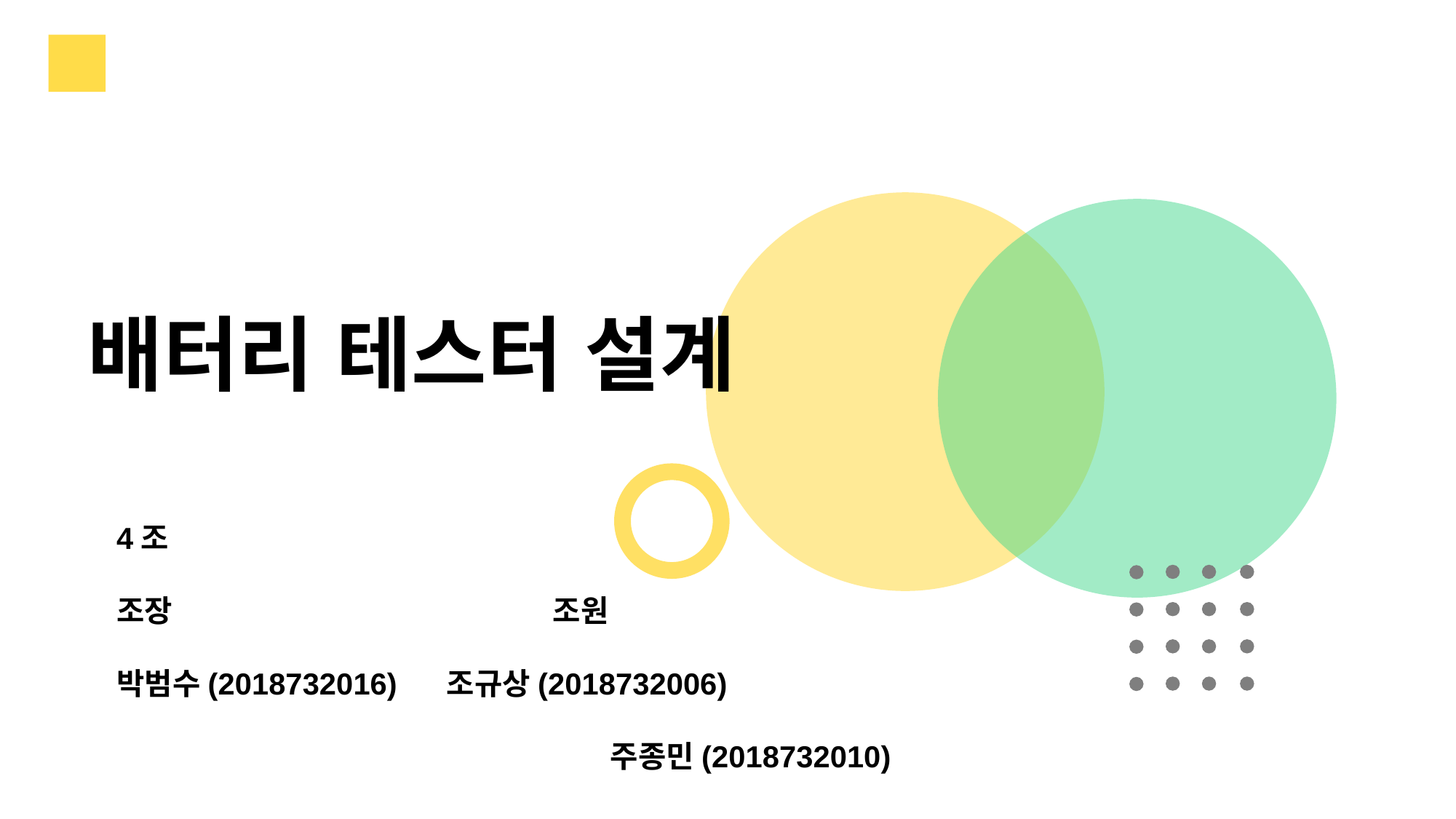

배터리 테스터 설계

4조

조장			             조원

박범수(2018732016)     조규상(2018732006)

			                   주종민(2018732010)